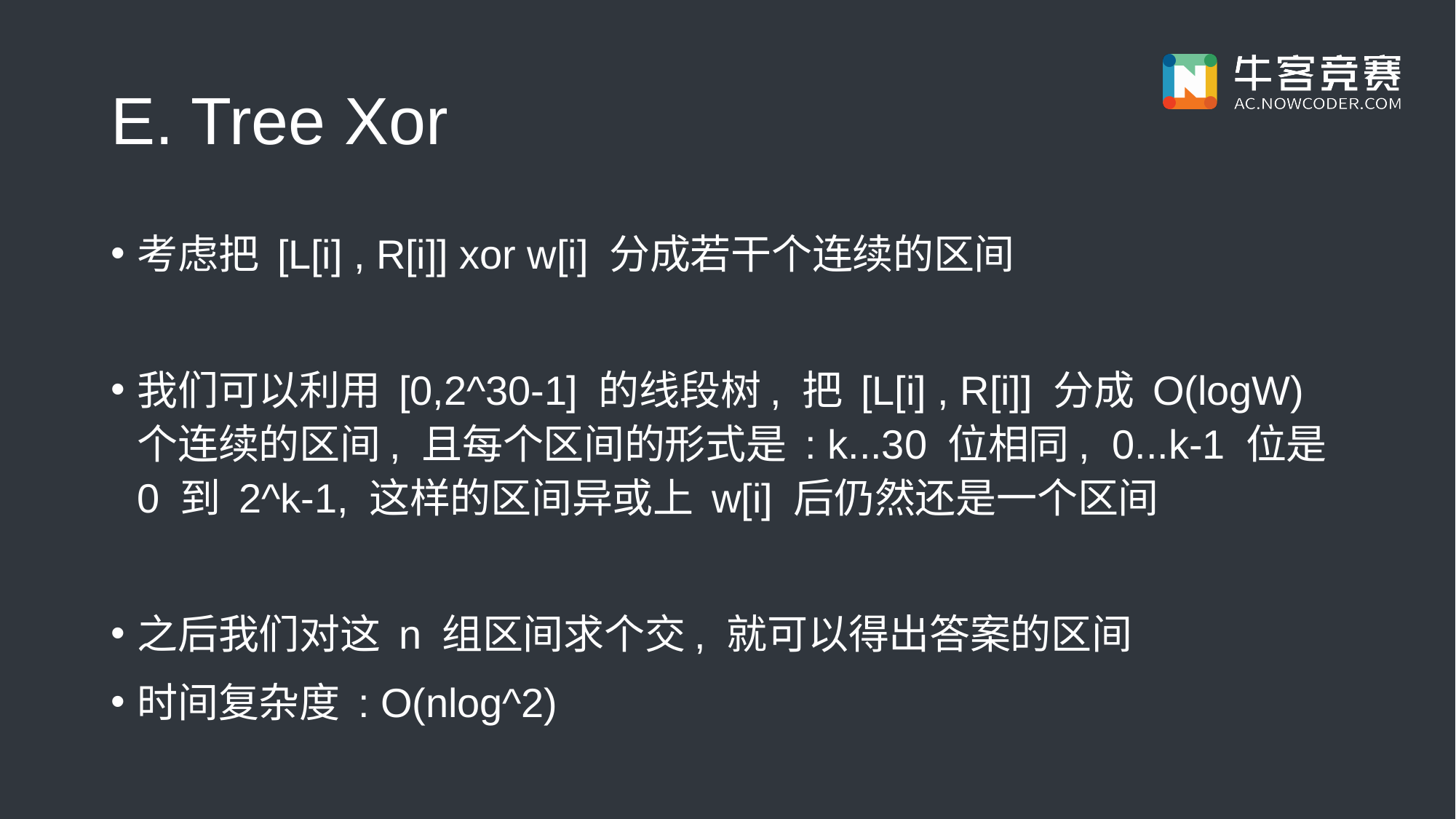

# E. Tree Xor
考虑把 [L[i] , R[i]] xor w[i] 分成若干个连续的区间

我们可以利用 [0,2^30-1] 的线段树, 把 [L[i] , R[i]] 分成 O(logW) 个连续的区间, 且每个区间的形式是 : k...30 位相同,  0...k-1 位是 0 到 2^k-1, 这样的区间异或上 w[i] 后仍然还是一个区间

之后我们对这 n 组区间求个交, 就可以得出答案的区间
时间复杂度 : O(nlog^2)